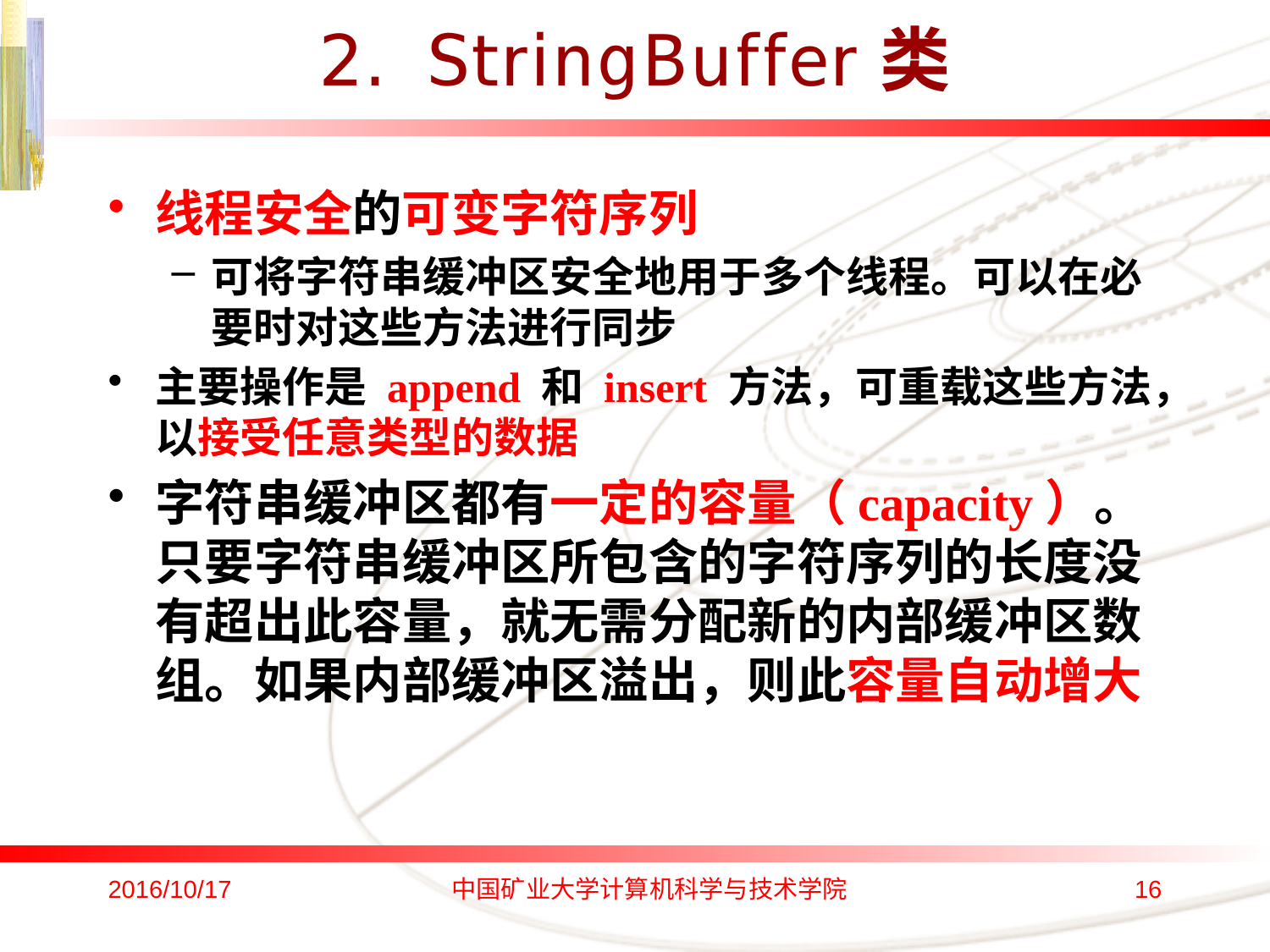

# 2.  StringBuffer类
线程安全的可变字符序列
可将字符串缓冲区安全地用于多个线程。可以在必要时对这些方法进行同步
主要操作是 append 和 insert 方法，可重载这些方法，以接受任意类型的数据
字符串缓冲区都有一定的容量（capacity）。只要字符串缓冲区所包含的字符序列的长度没有超出此容量，就无需分配新的内部缓冲区数组。如果内部缓冲区溢出，则此容量自动增大
2016/10/17
中国矿业大学计算机科学与技术学院
16